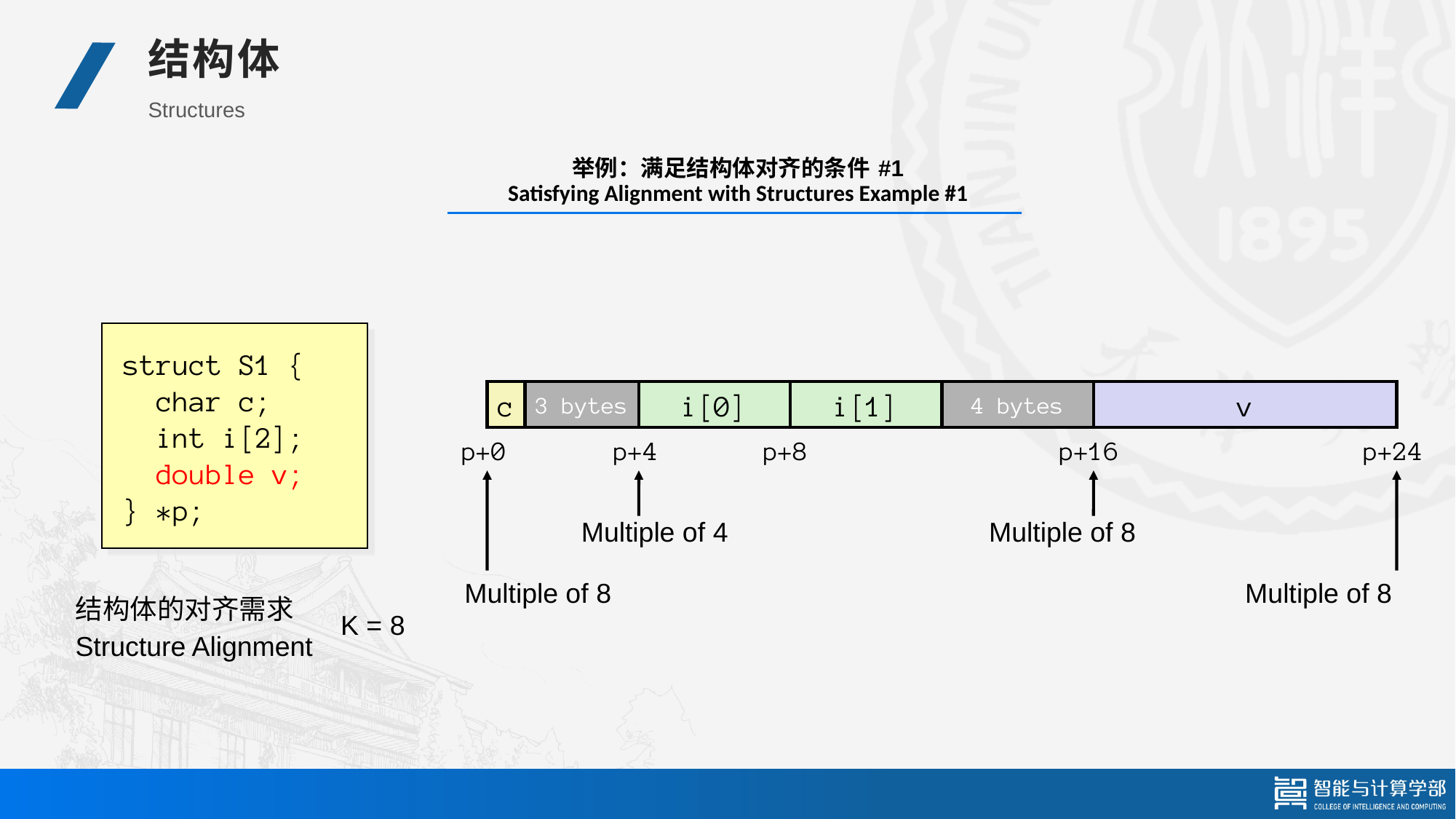

结构体
Structures
# 举例：满足结构体对齐的条件 #1 Satisfying Alignment with Structures Example #1
struct S1 {
  char c;
  int i[2];
  double v;
} *p;
c
3 bytes
i[0]
i[1]
4 bytes
v
p+0
p+4
p+8
p+16
p+24

Multiple of 4
Multiple of 8
Multiple of 8
Multiple of 8
结构体的对齐需求
Structure Alignment
K = 8